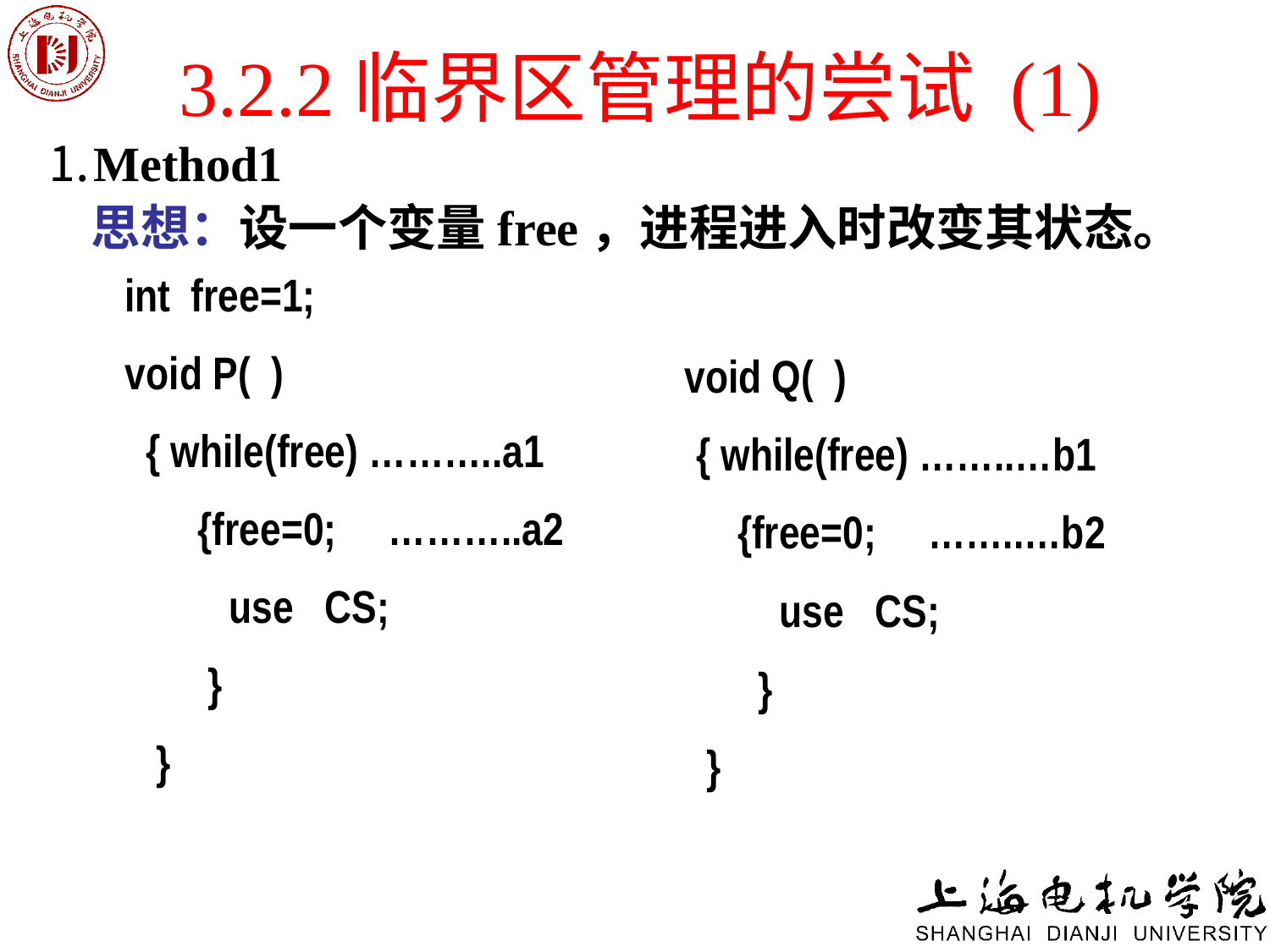

# 3.2.2临界区管理的尝试 (1)
⒈Method1
  思想：设一个变量free，进程进入时改变其状态。
 int  free=1;
 void P(  )
   { while(free) ………..a1
        {free=0;     ………..a2
           use   CS;
         }
    }
  void Q(  )
   { while(free) ……..…b1
       {free=0;     ……..…b2
           use   CS;
         }
    }